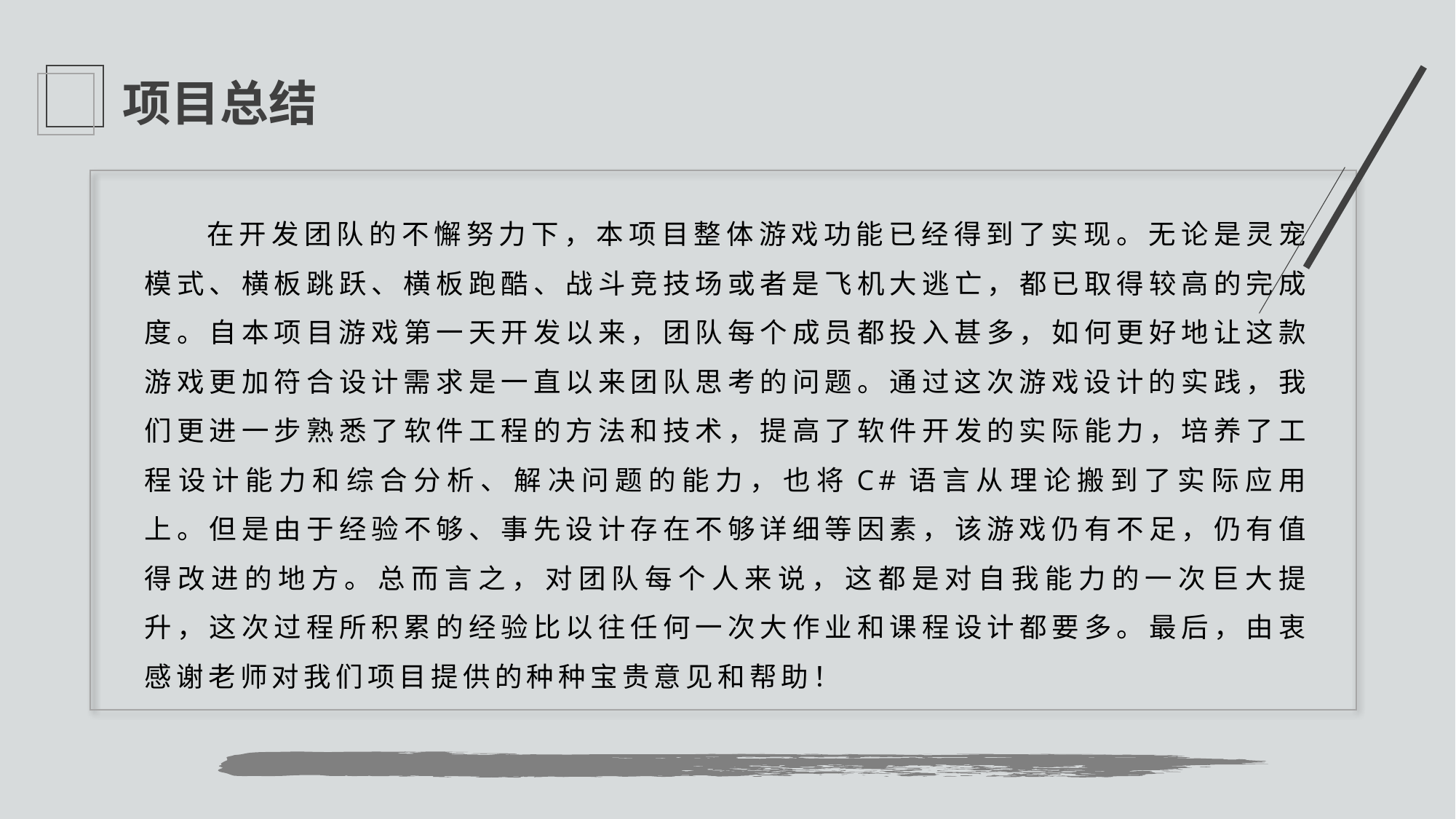

项目总结

  在开发团队的不懈努力下，本项目整体游戏功能已经得到了实现。无论是灵宠模式、横板跳跃、横板跑酷、战斗竞技场或者是飞机大逃亡，都已取得较高的完成度。自本项目游戏第一天开发以来，团队每个成员都投入甚多，如何更好地让这款游戏更加符合设计需求是一直以来团队思考的问题。通过这次游戏设计的实践，我们更进一步熟悉了软件工程的方法和技术，提高了软件开发的实际能力，培养了工程设计能力和综合分析、解决问题的能力，也将C#语言从理论搬到了实际应用上。但是由于经验不够、事先设计存在不够详细等因素，该游戏仍有不足，仍有值得改进的地方。总而言之，对团队每个人来说，这都是对自我能力的一次巨大提升，这次过程所积累的经验比以往任何一次大作业和课程设计都要多。最后，由衷感谢老师对我们项目提供的种种宝贵意见和帮助！